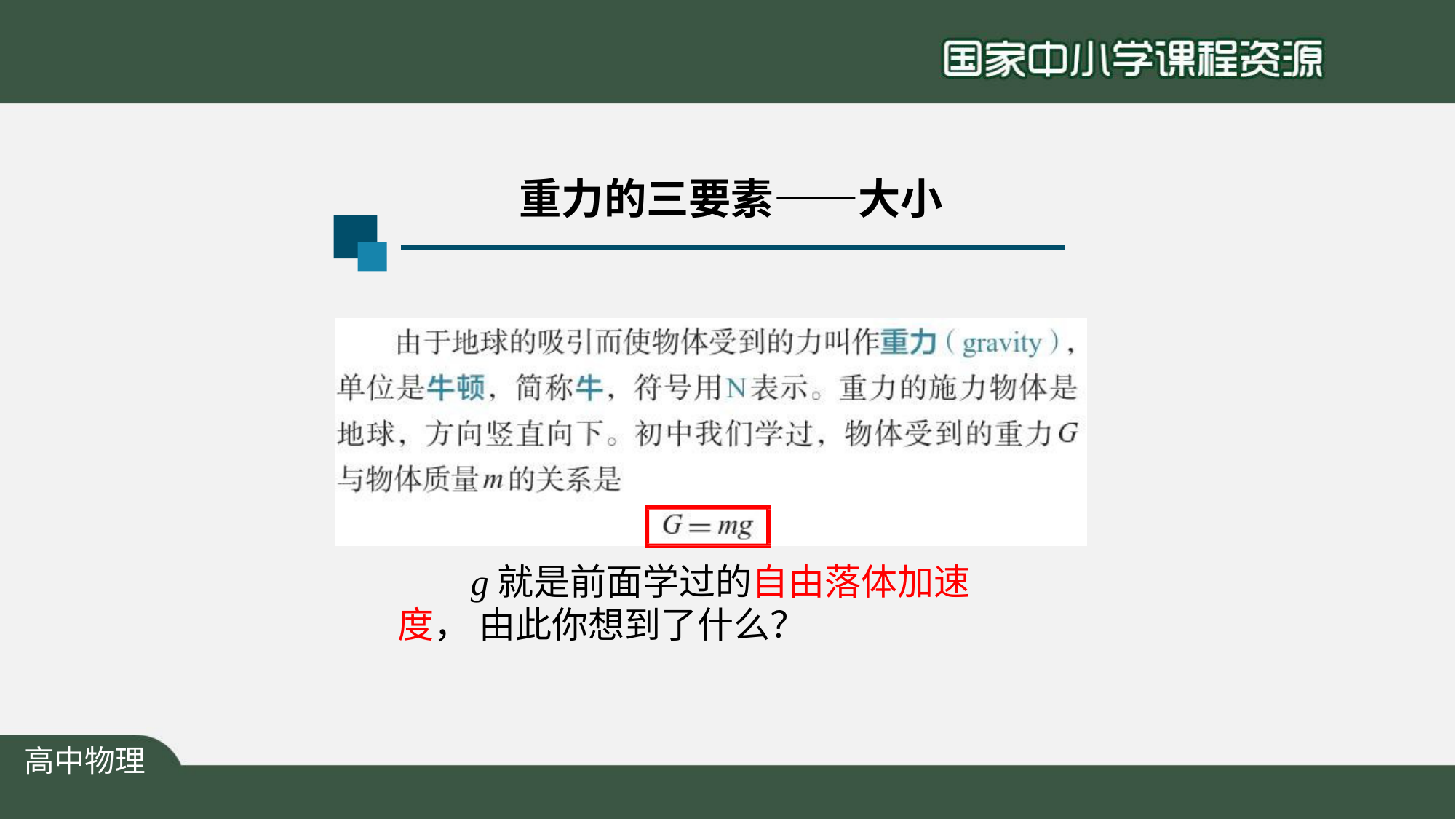

# 重力的三要素——大小

g就是前面学过的自由落体加速度， 由此你想到了什么？
高中物理